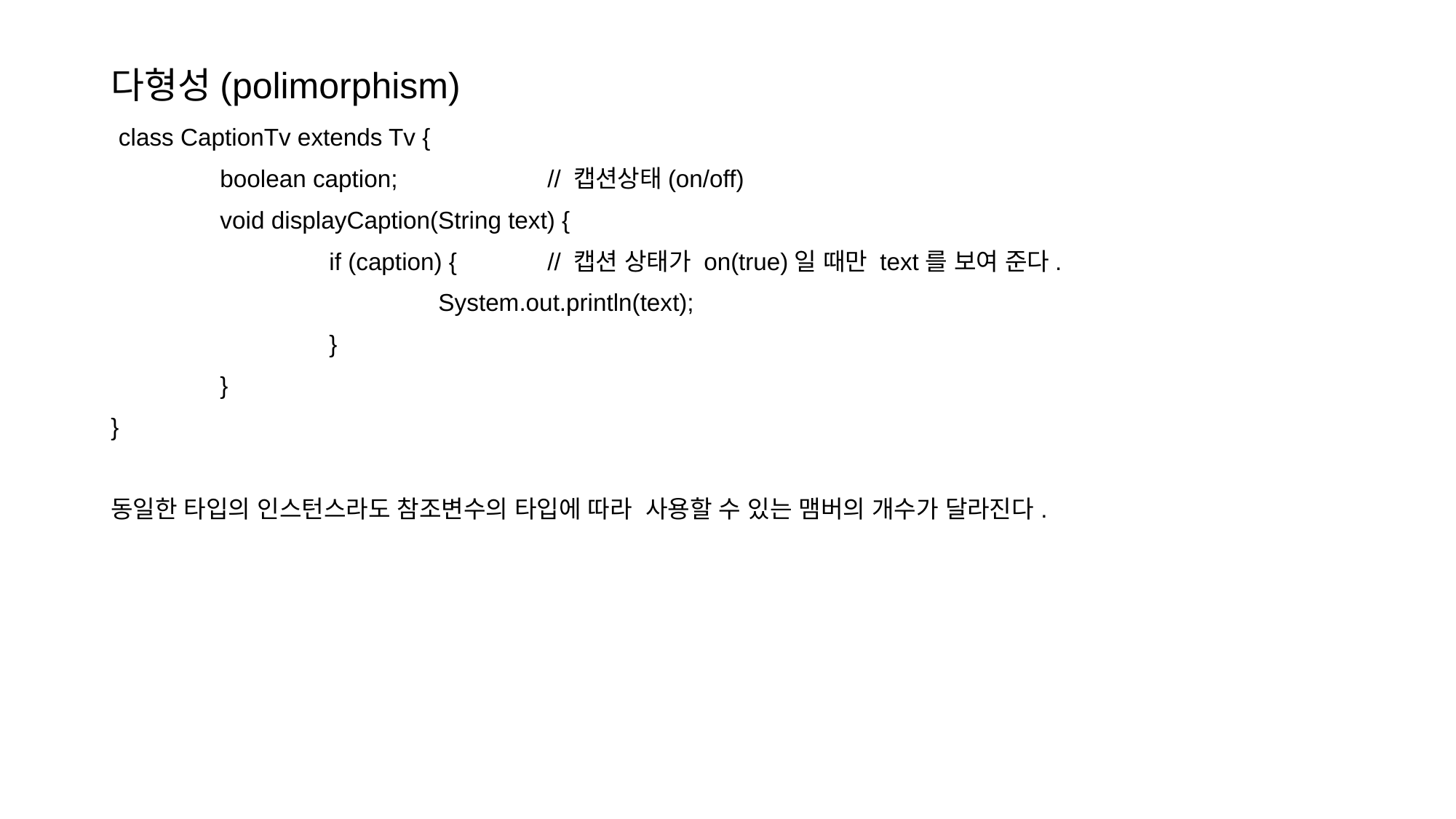

다형성(polimorphism)
 class CaptionTv extends Tv {
	boolean caption;		// 캡션상태(on/off)
	void displayCaption(String text) {
		if (caption) {	// 캡션 상태가 on(true)일 때만 text를 보여 준다.
			System.out.println(text);
		}
	}
}

동일한 타입의 인스턴스라도 참조변수의 타입에 따라  사용할 수 있는 맴버의 개수가 달라진다.